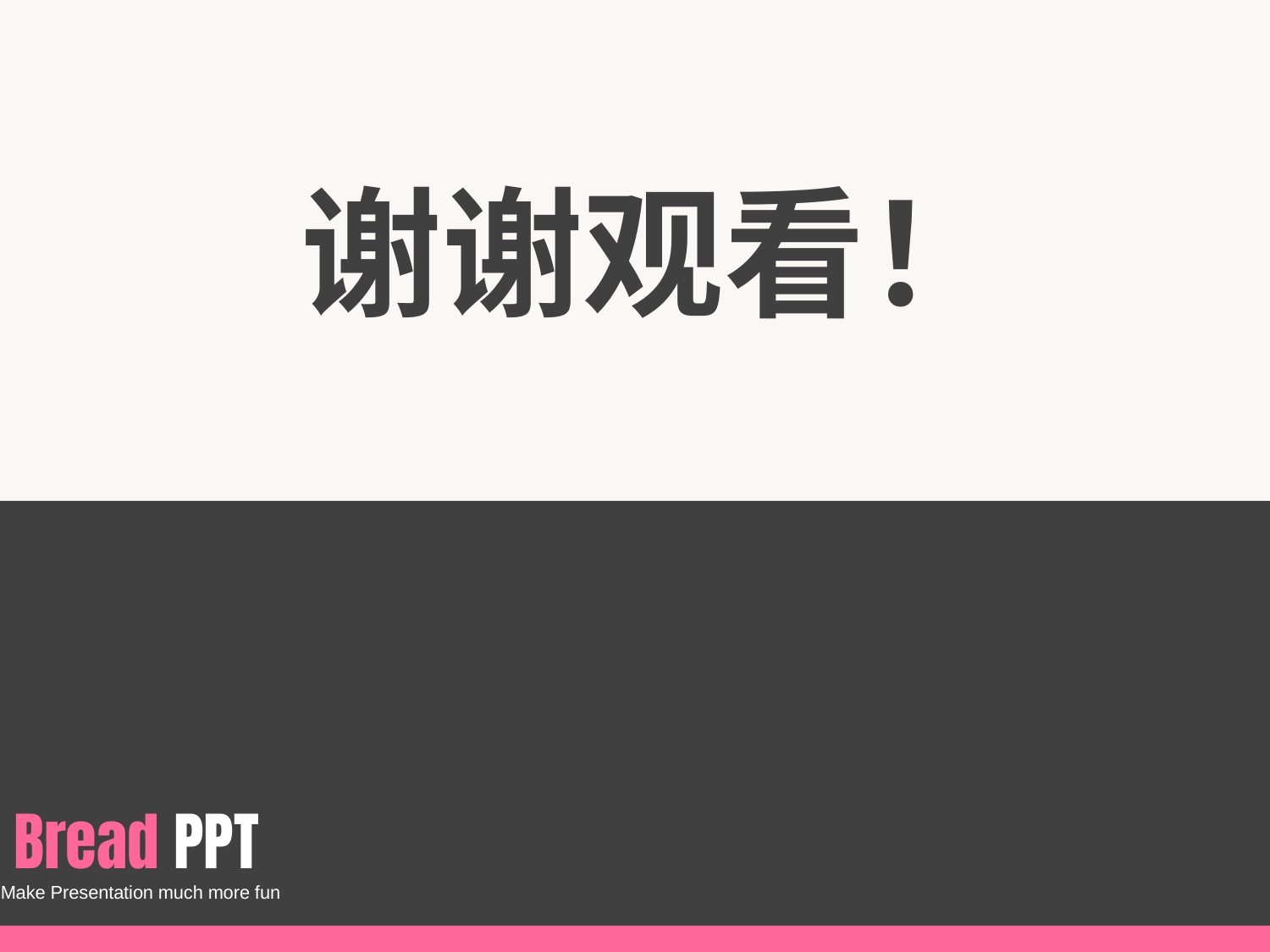

谢谢观看！

Bread PPT
Make Presentation much more fun